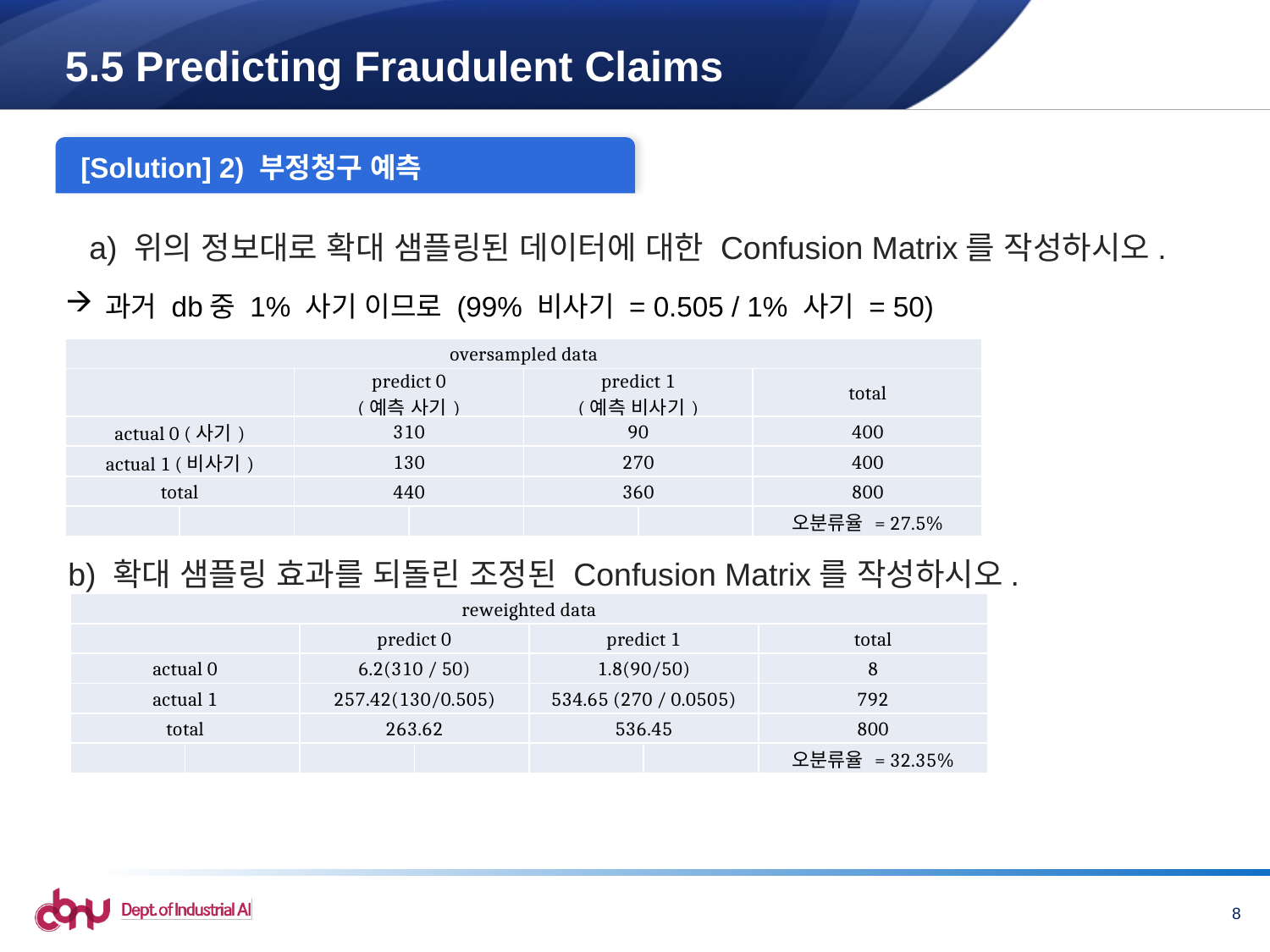

# 5.5 Predicting Fraudulent Claims
[Solution] 2) 부정청구 예측
a) 위의 정보대로 확대 샘플링된 데이터에 대한 Confusion Matrix를 작성하시오.
과거 db중 1% 사기 이므로 (99% 비사기 = 0.505 / 1% 사기 = 50)
| oversampled data |  |  |  |  |  |  |
| --- | --- | --- | --- | --- | --- | --- |
|  |  | predict 0 (예측 사기) |  | predict 1 (예측 비사기) |  | total |
| actual 0 (사기) |  | 310 |  | 90 |  | 400 |
| actual 1 (비사기) |  | 130 |  | 270 |  | 400 |
| total |  | 440 |  | 360 |  | 800 |
|  |  |  |  |  |  | 오분류율 = 27.5% |
b) 확대 샘플링 효과를 되돌린 조정된 Confusion Matrix를 작성하시오.
| reweighted data |  |  |  |  |  |  |
| --- | --- | --- | --- | --- | --- | --- |
|  |  | predict 0 |  | predict 1 |  | total |
| actual 0 |  | 6.2(310 / 50) |  | 1.8(90/50) |  | 8 |
| actual 1 |  | 257.42(130/0.505) |  | 534.65 (270 / 0.0505) |  | 792 |
| total |  | 263.62 |  | 536.45 |  | 800 |
|  |  |  |  |  |  | 오분류율 = 32.35% |